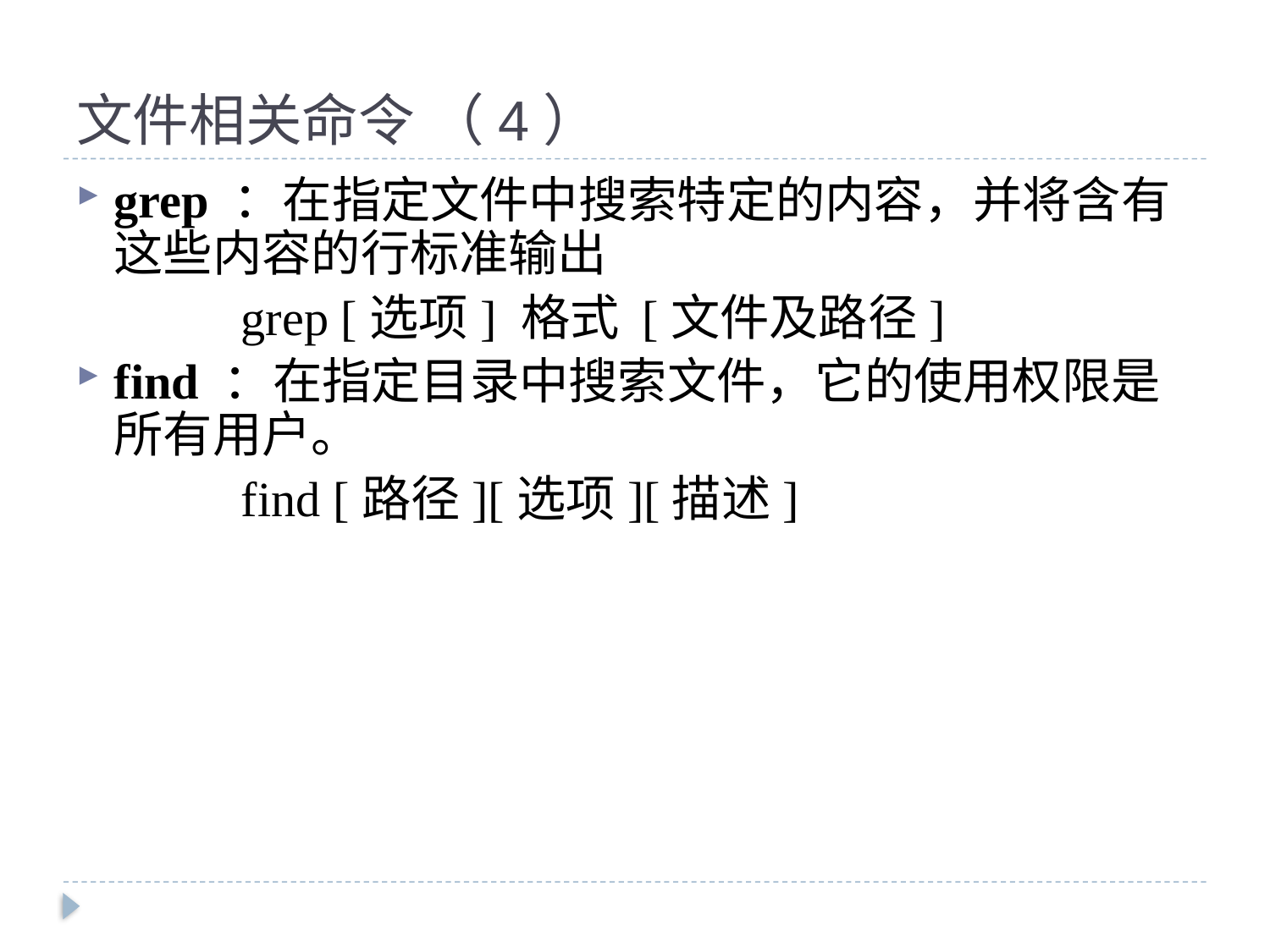

# 文件相关命令 （4）
grep ：在指定文件中搜索特定的内容，并将含有这些内容的行标准输出
		grep [选项] 格式 [文件及路径]
find ：在指定目录中搜索文件，它的使用权限是所有用户。
		find [路径][选项][描述]